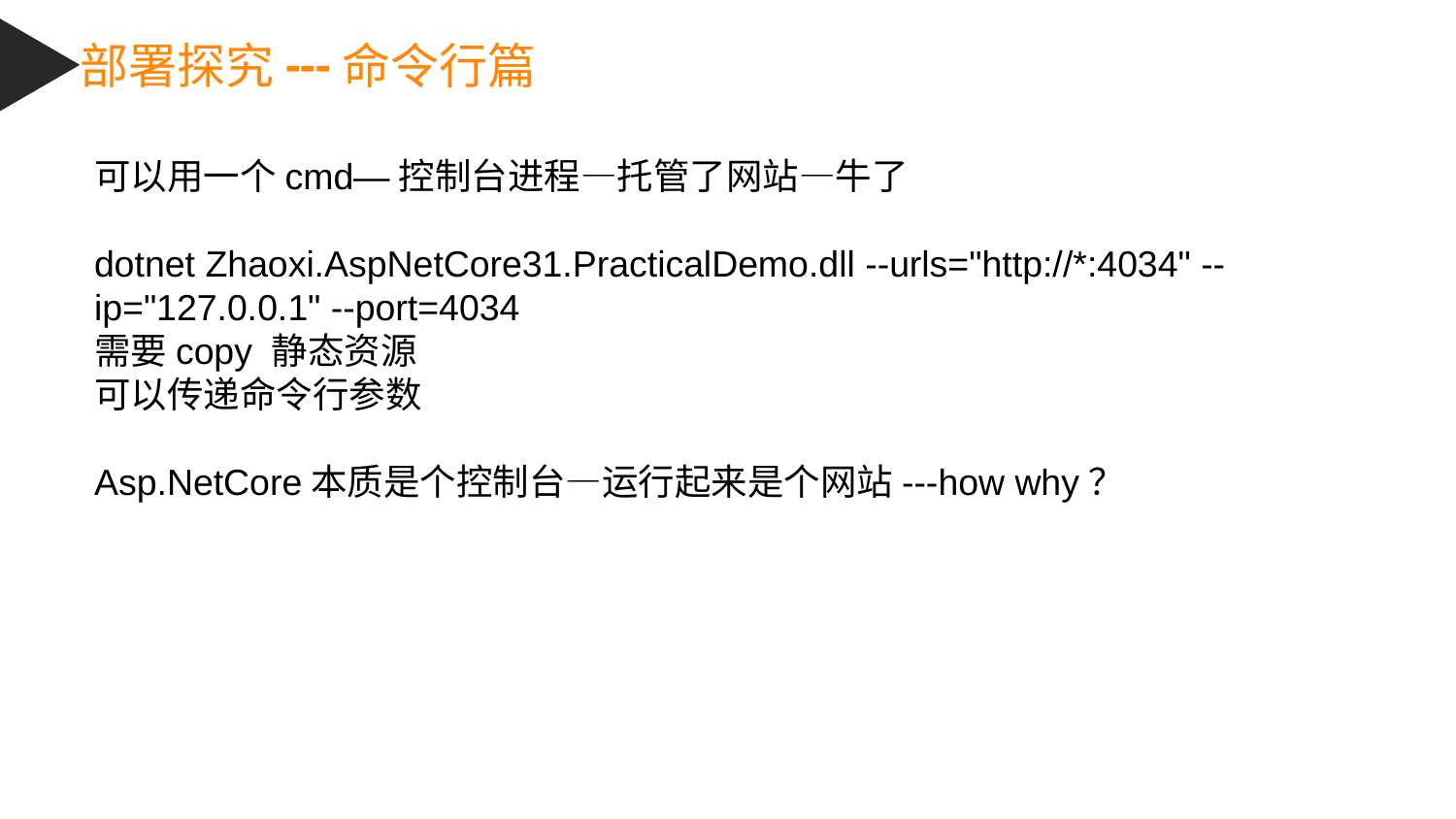

部署探究---命令行篇
可以用一个cmd—控制台进程—托管了网站—牛了

dotnet Zhaoxi.AspNetCore31.PracticalDemo.dll --urls="http://*:4034" --ip="127.0.0.1" --port=4034
需要copy 静态资源
可以传递命令行参数

Asp.NetCore本质是个控制台—运行起来是个网站---how why？